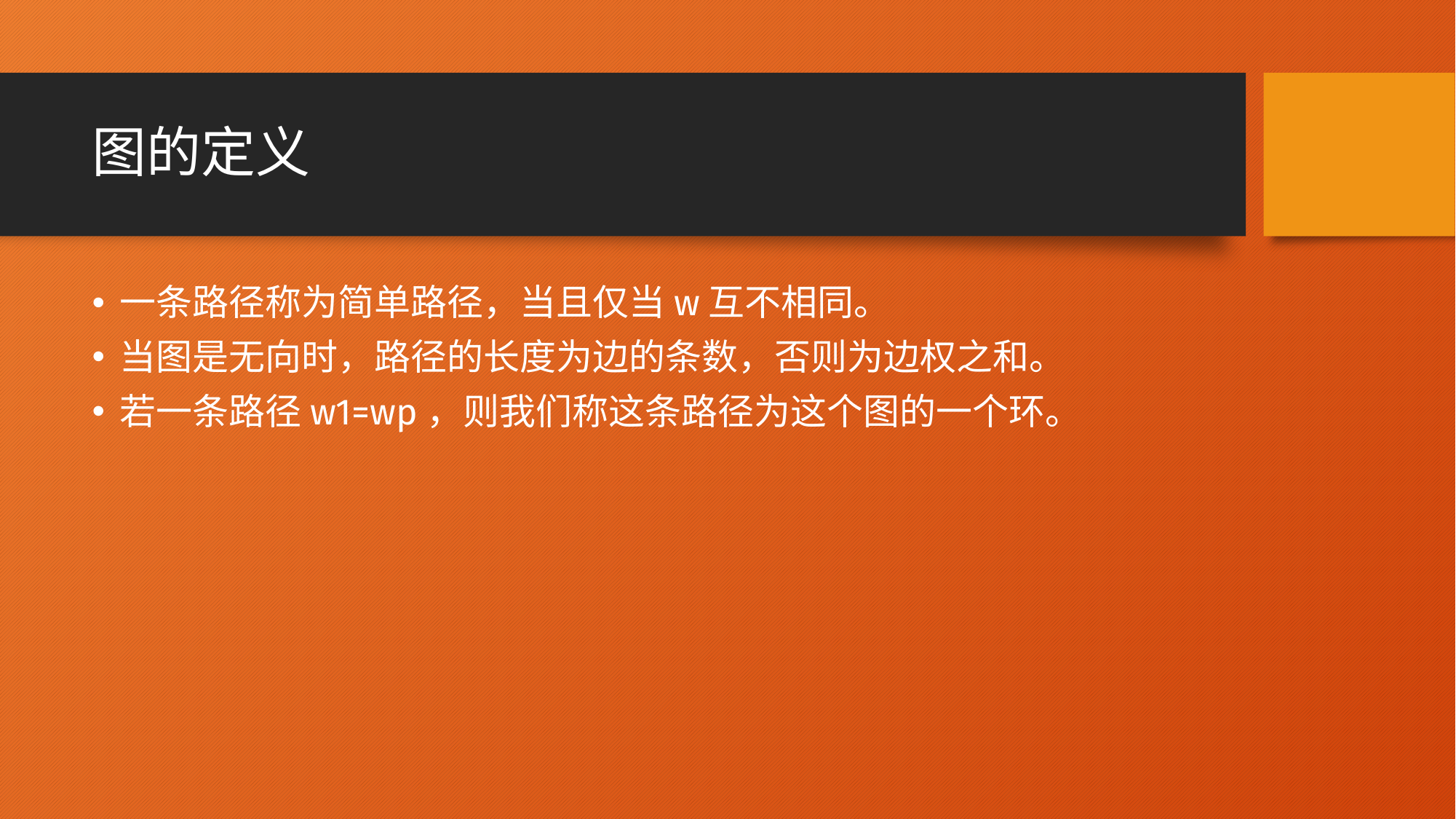

# 图的定义
一条路径称为简单路径，当且仅当w互不相同。
当图是无向时，路径的长度为边的条数，否则为边权之和。
若一条路径w1=wp，则我们称这条路径为这个图的一个环。